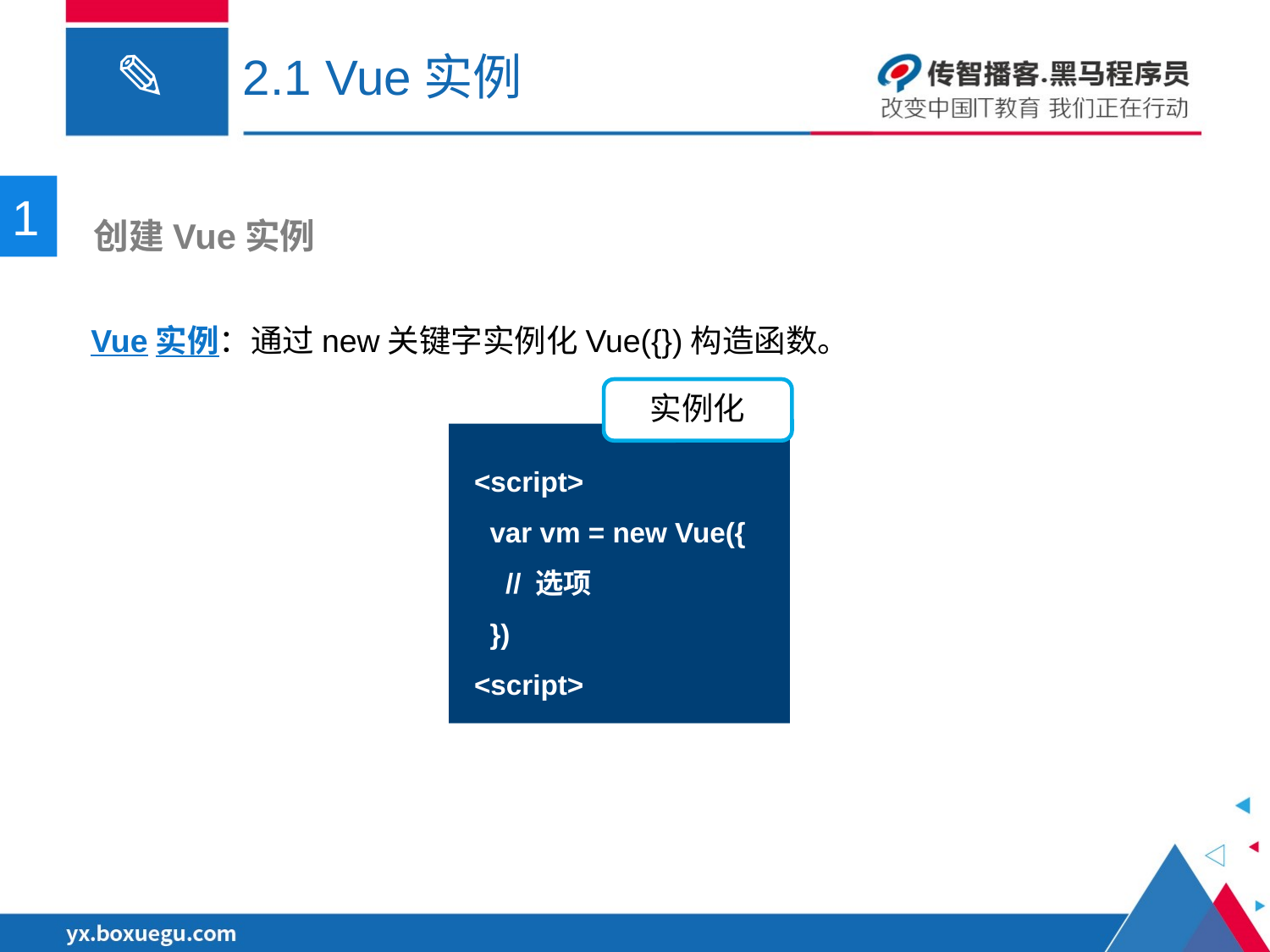

# 2.1 Vue实例

1
  创建Vue实例
Vue实例：通过new关键字实例化Vue({})构造函数。
实例化

<script>
  var vm = new Vue({
    // 选项
  })
<script>